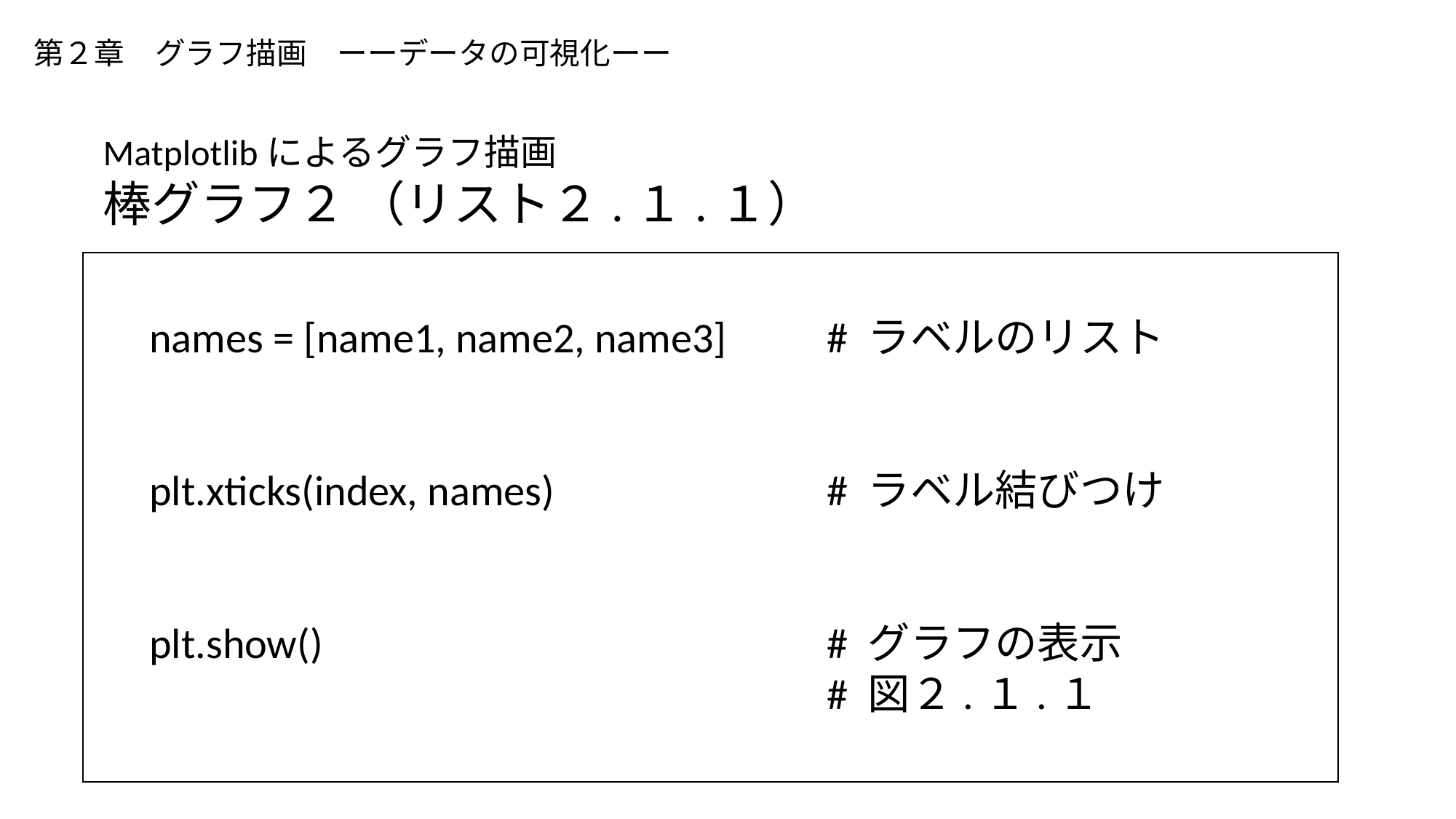

# 第２章　グラフ描画　ーーデータの可視化ーー
Matplotlibによるグラフ描画
棒グラフ２ （リスト２.１.１）

names = [name1, name2, name3]

plt.xticks(index, names)

plt.show()
# ラベルのリスト

# ラベル結びつけ

# グラフの表示
# 図２.１.１